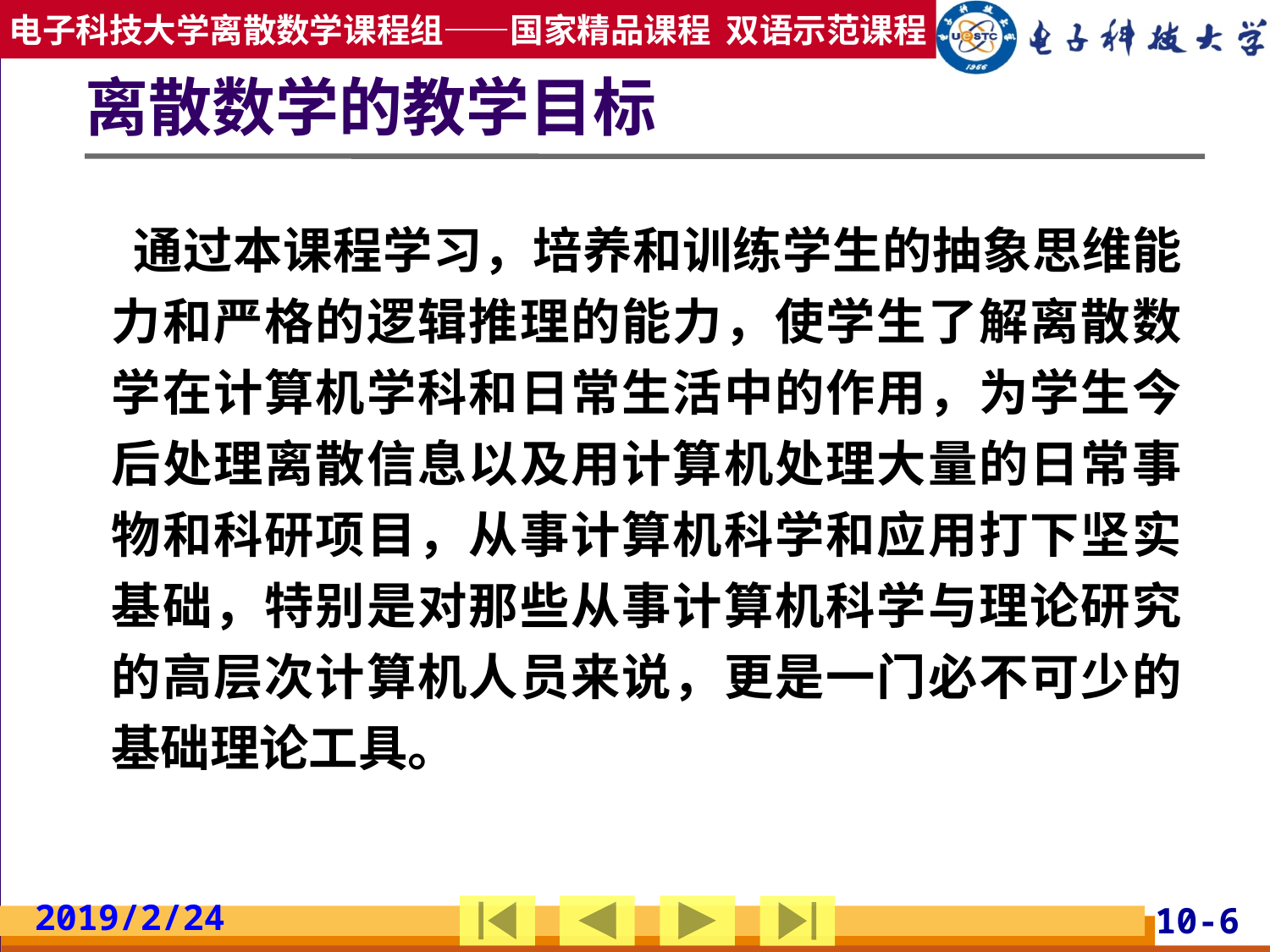

# 离散数学的教学目标
       通过本课程学习，培养和训练学生的抽象思维能力和严格的逻辑推理的能力，使学生了解离散数学在计算机学科和日常生活中的作用，为学生今后处理离散信息以及用计算机处理大量的日常事物和科研项目，从事计算机科学和应用打下坚实基础，特别是对那些从事计算机科学与理论研究的高层次计算机人员来说，更是一门必不可少的基础理论工具。
2019/2/24